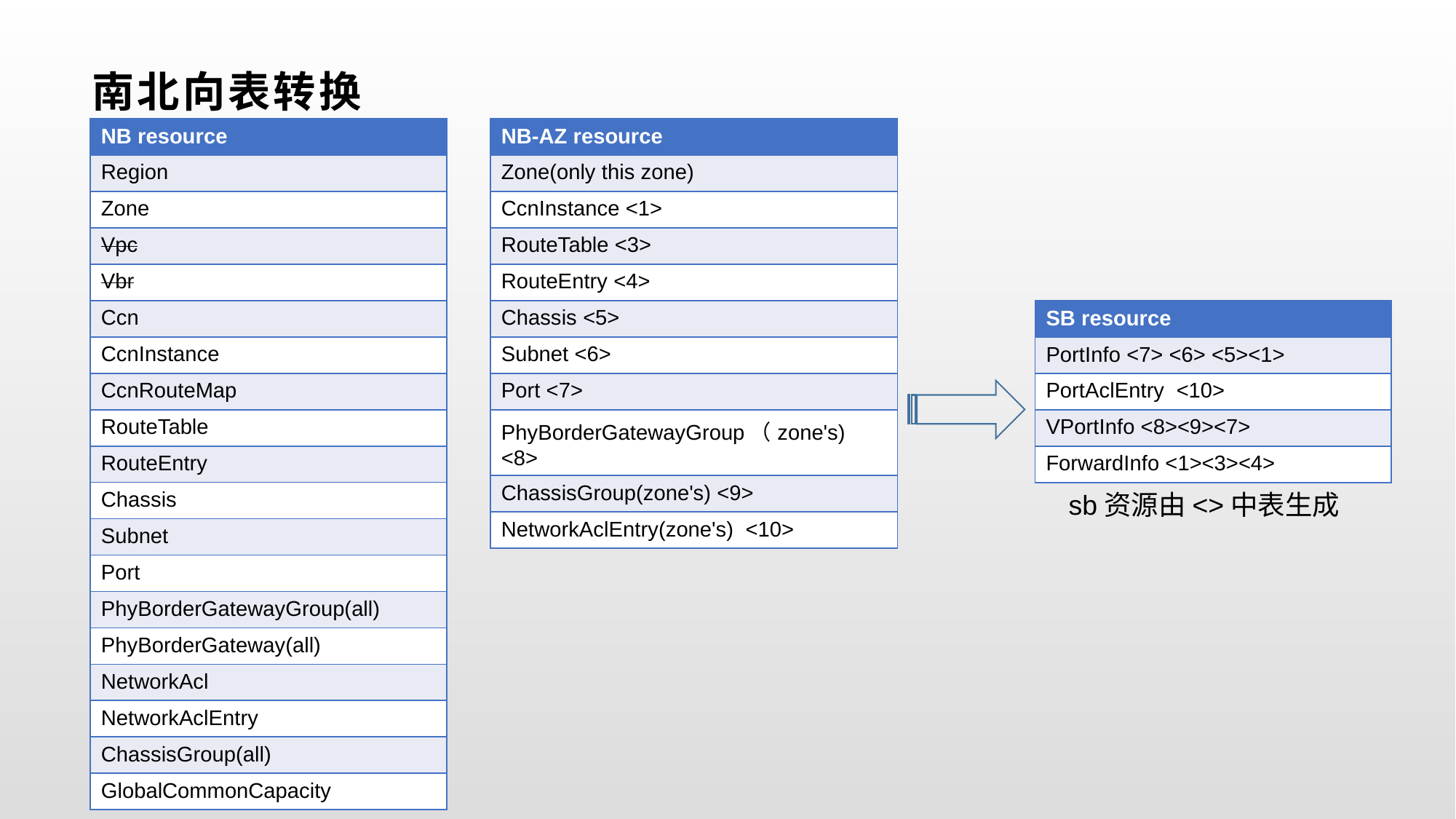

# 南北向表转换
| NB resource |
| --- |
| Region |
| Zone |
| Vpc |
| Vbr |
| Ccn |
| CcnInstance |
| CcnRouteMap |
| RouteTable |
| RouteEntry |
| Chassis |
| Subnet |
| Port |
| PhyBorderGatewayGroup(all) |
| PhyBorderGateway(all) |
| NetworkAcl |
| NetworkAclEntry |
| ChassisGroup(all) |
| GlobalCommonCapacity |
| NB-AZ resource |
| --- |
| Zone(only this zone) |
| CcnInstance <1> |
| RouteTable <3> |
| RouteEntry <4> |
| Chassis <5> |
| Subnet <6> |
| Port <7> |
| PhyBorderGatewayGroup（zone's) <8> |
| ChassisGroup(zone's) <9> |
| NetworkAclEntry(zone's) <10> |
| SB resource |
| --- |
| PortInfo <7> <6> <5><1> |
| PortAclEntry <10> |
| VPortInfo <8><9><7> |
| ForwardInfo <1><3><4> |

sb资源由<>中表生成